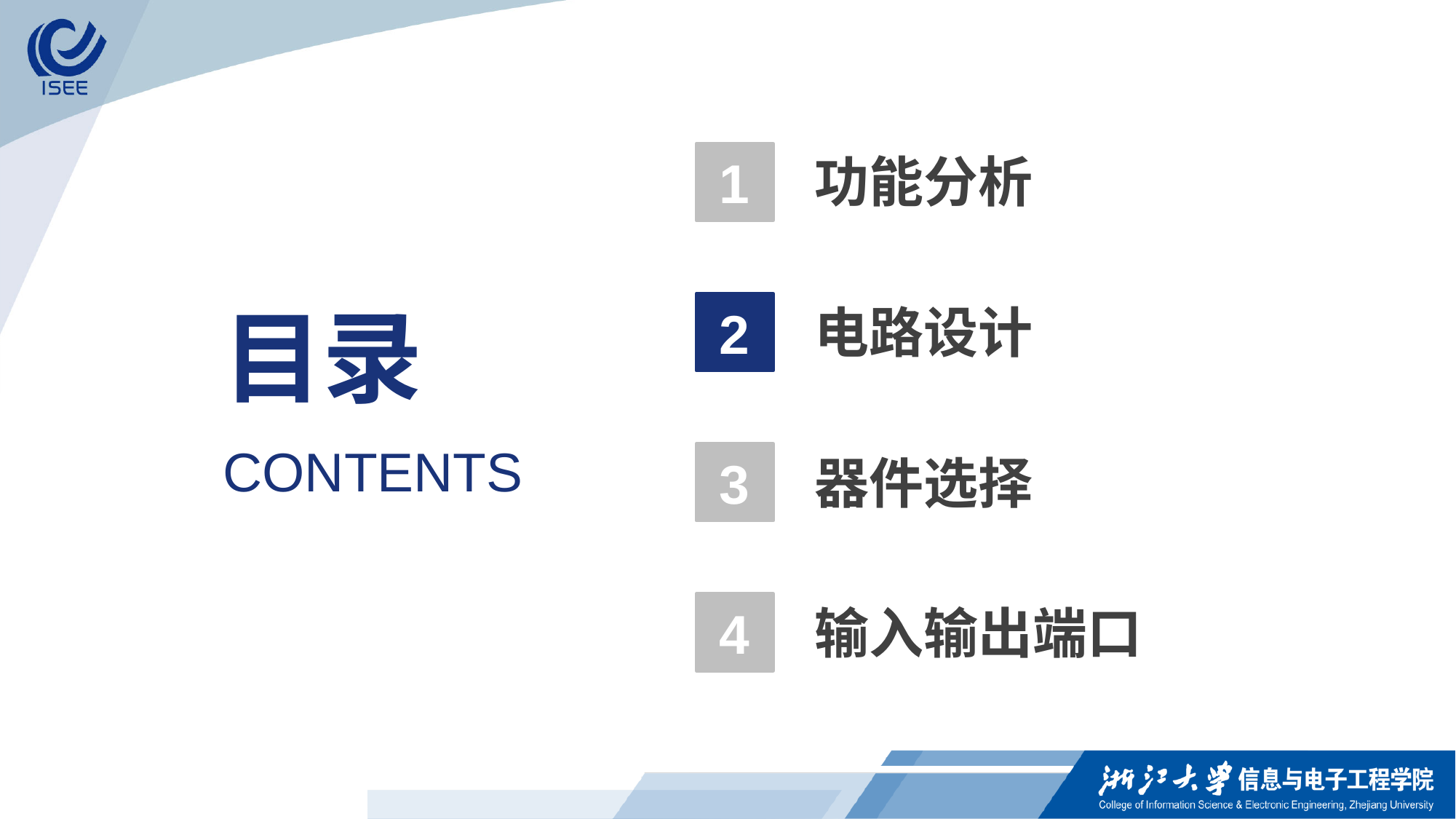

1
功能分析
目录
2
电路设计
CONTENTS
3
器件选择
4
输入输出端口